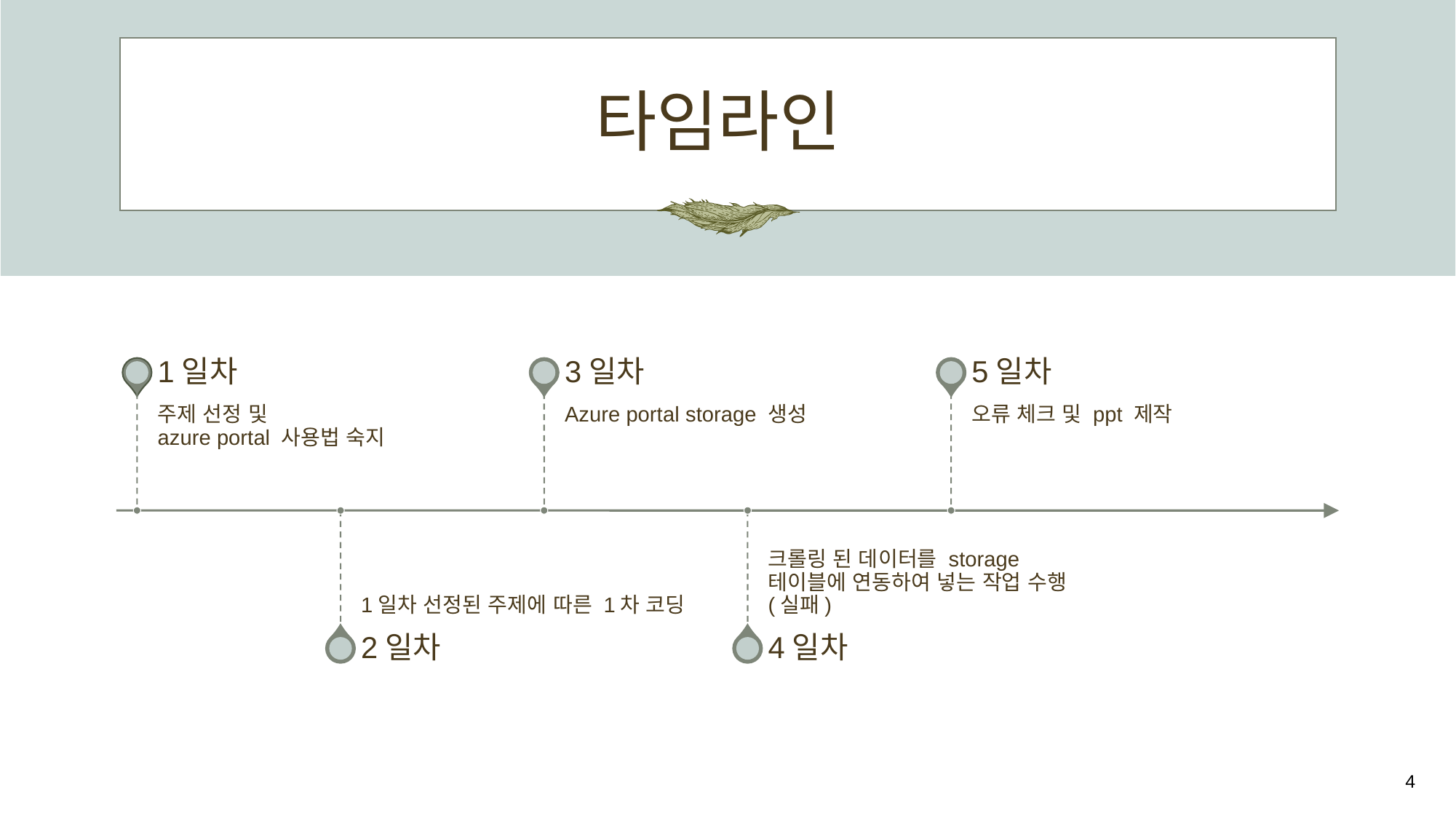

# 타임라인
주제 선정 및
azure portal 사용법 숙지
1일차
1일차 선정된 주제에 따른 1차 코딩
2일차
Azure portal storage 생성
3일차
크롤링 된 데이터를 storage 테이블에 연동하여 넣는 작업 수행
(실패)
4일차
오류 체크 및 ppt 제작
5일차
4